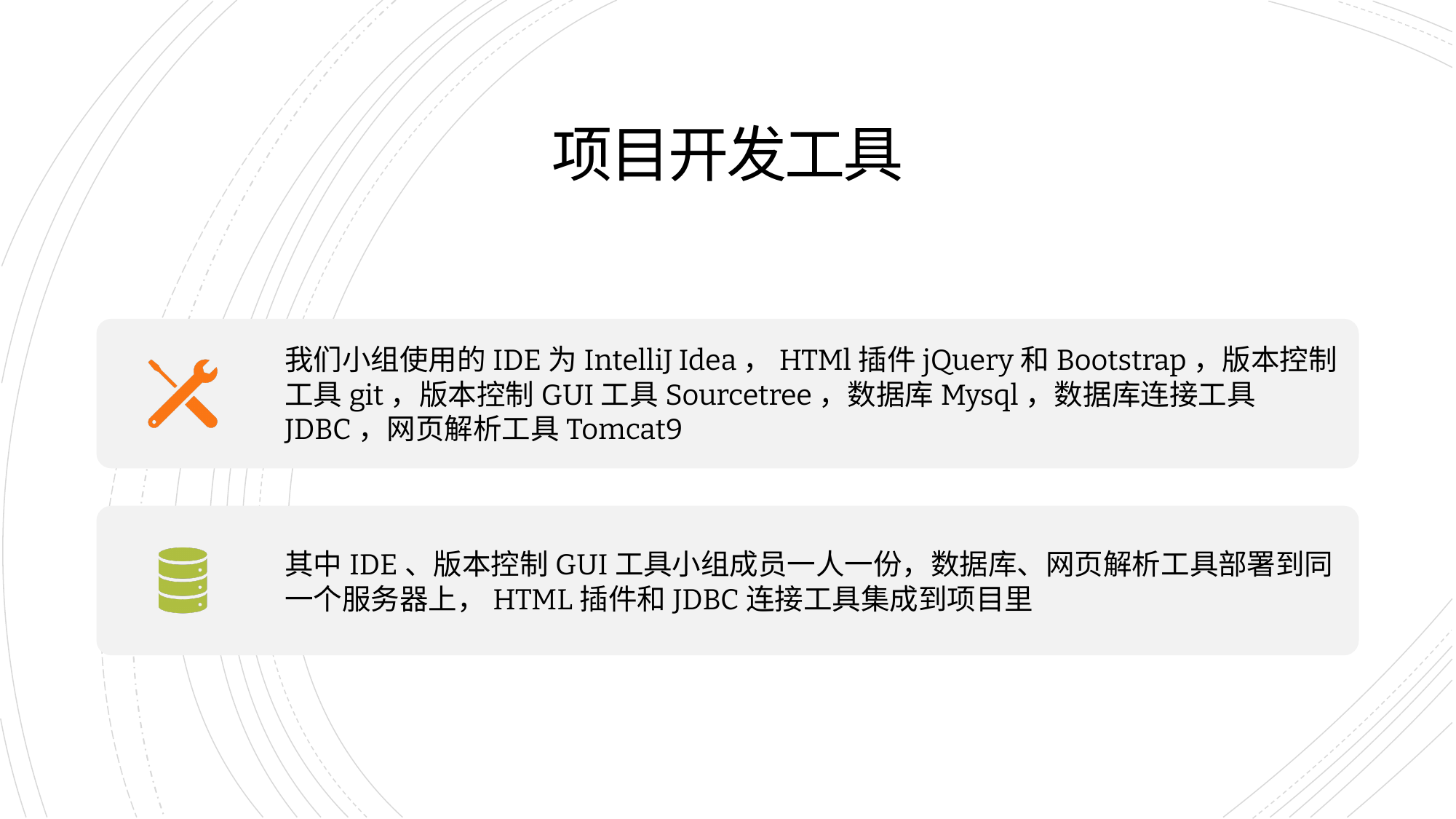

# 项目开发工具
我们小组使用的IDE为IntelliJ Idea，HTMl插件jQuery和Bootstrap，版本控制工具git，版本控制GUI工具Sourcetree，数据库Mysql，数据库连接工具JDBC，网页解析工具Tomcat9
其中IDE、版本控制GUI工具小组成员一人一份，数据库、网页解析工具部署到同一个服务器上，HTML插件和JDBC连接工具集成到项目里